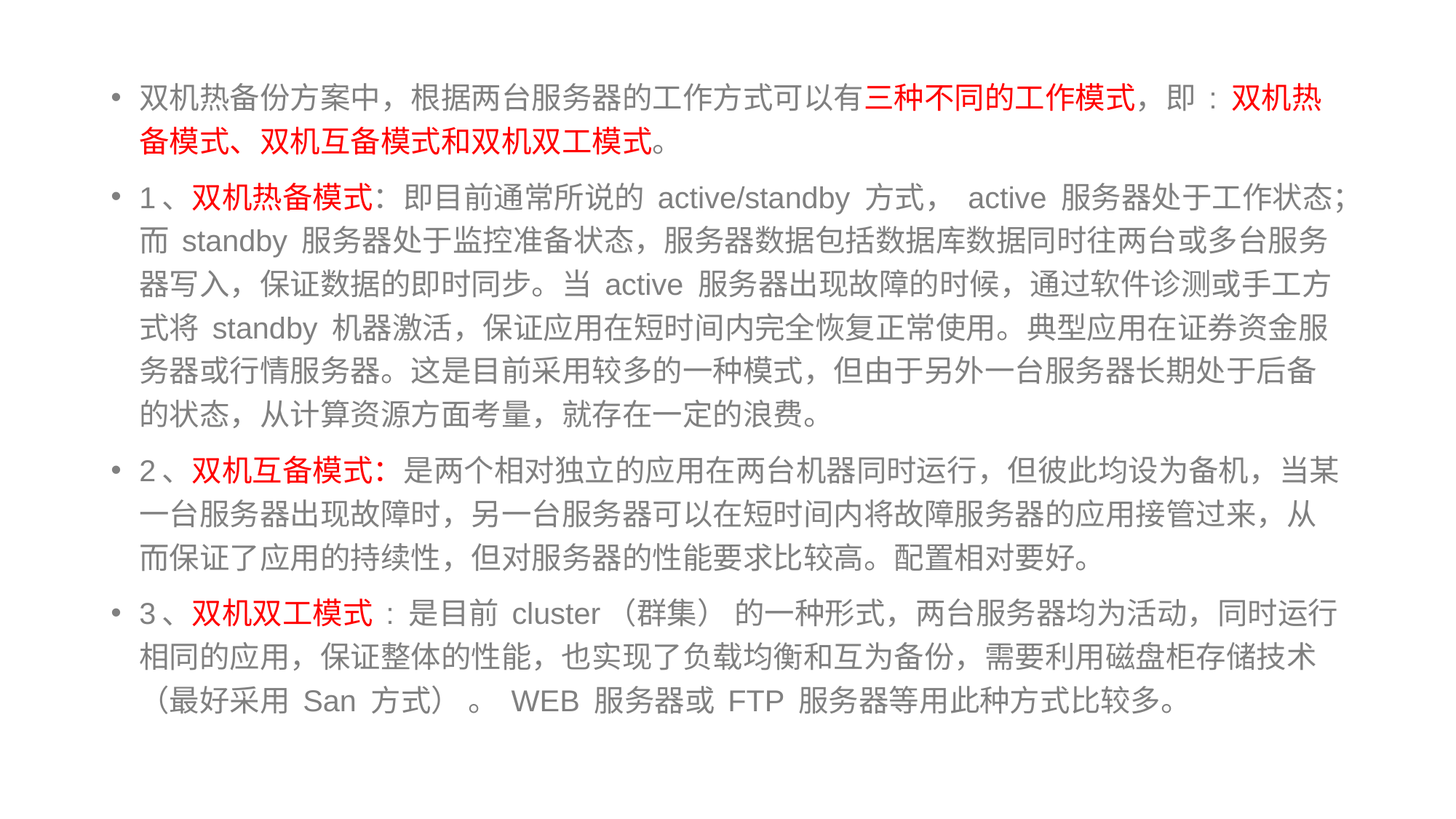

双机热备份方案中，根据两台服务器的工作方式可以有三种不同的工作模式，即 : 双机热备模式、双机互备模式和双机双工模式。
1、双机热备模式：即目前通常所说的 active/standby 方式， active 服务器处于工作状态；而 standby 服务器处于监控准备状态，服务器数据包括数据库数据同时往两台或多台服务器写入，保证数据的即时同步。当 active 服务器出现故障的时候，通过软件诊测或手工方式将 standby 机器激活，保证应用在短时间内完全恢复正常使用。典型应用在证券资金服务器或行情服务器。这是目前采用较多的一种模式，但由于另外一台服务器长期处于后备的状态，从计算资源方面考量，就存在一定的浪费。
2、双机互备模式：是两个相对独立的应用在两台机器同时运行，但彼此均设为备机，当某一台服务器出现故障时，另一台服务器可以在短时间内将故障服务器的应用接管过来，从而保证了应用的持续性，但对服务器的性能要求比较高。配置相对要好。
3、双机双工模式 : 是目前 cluster（群集） 的一种形式，两台服务器均为活动，同时运行相同的应用，保证整体的性能，也实现了负载均衡和互为备份，需要利用磁盘柜存储技术 （最好采用 San 方式） 。 WEB 服务器或 FTP 服务器等用此种方式比较多。